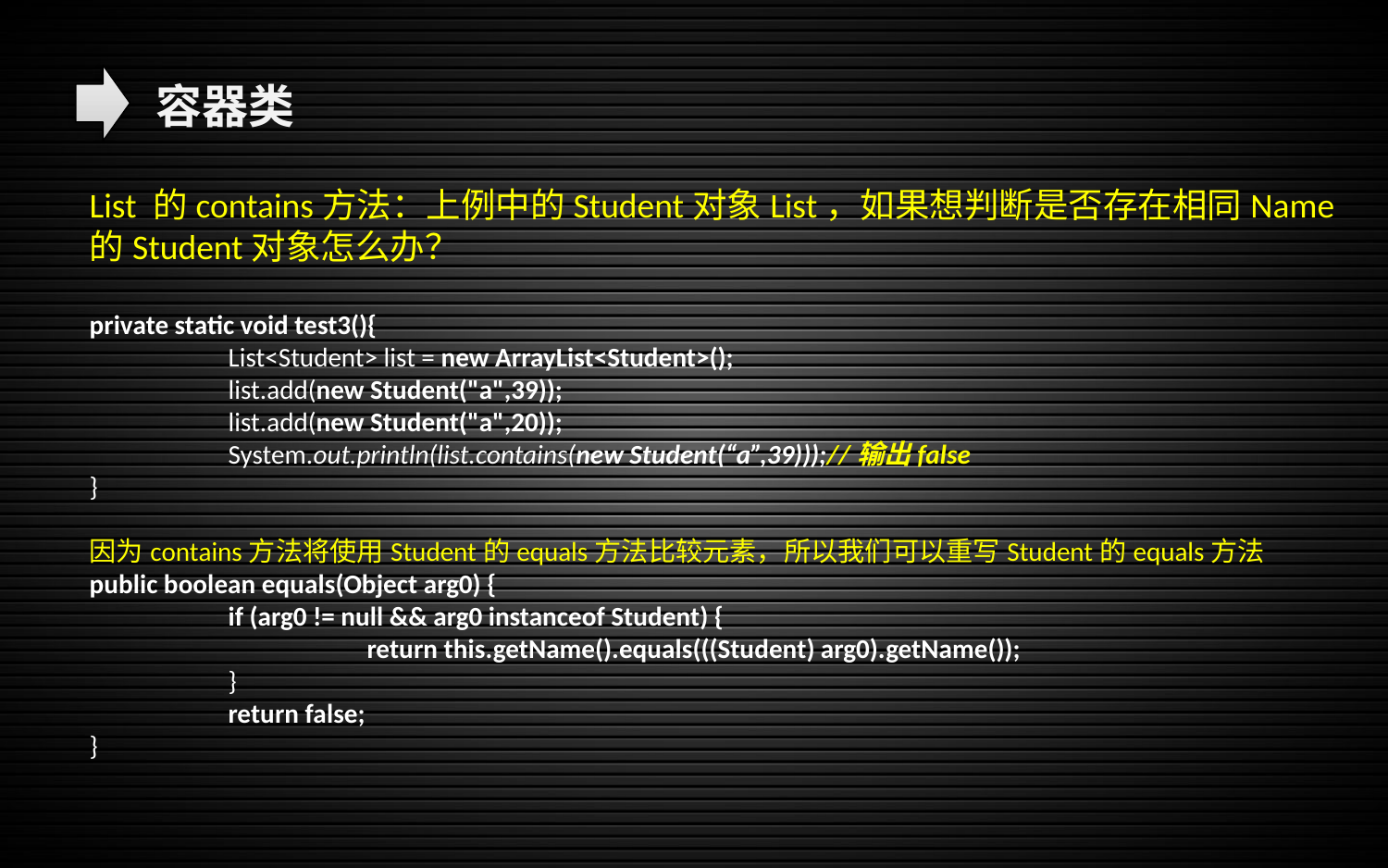

容器类
List 的contains方法：上例中的Student对象List，如果想判断是否存在相同Name的Student对象怎么办？

private static void test3(){
	List<Student> list = new ArrayList<Student>();
	list.add(new Student("a",39));
	list.add(new Student("a",20));
	System.out.println(list.contains(new Student(“a”,39)));//输出false
}

因为contains方法将使用Student的equals方法比较元素，所以我们可以重写Student的equals方法
public boolean equals(Object arg0) {
	if (arg0 != null && arg0 instanceof Student) {
		return this.getName().equals(((Student) arg0).getName());
	}
	return false;
}